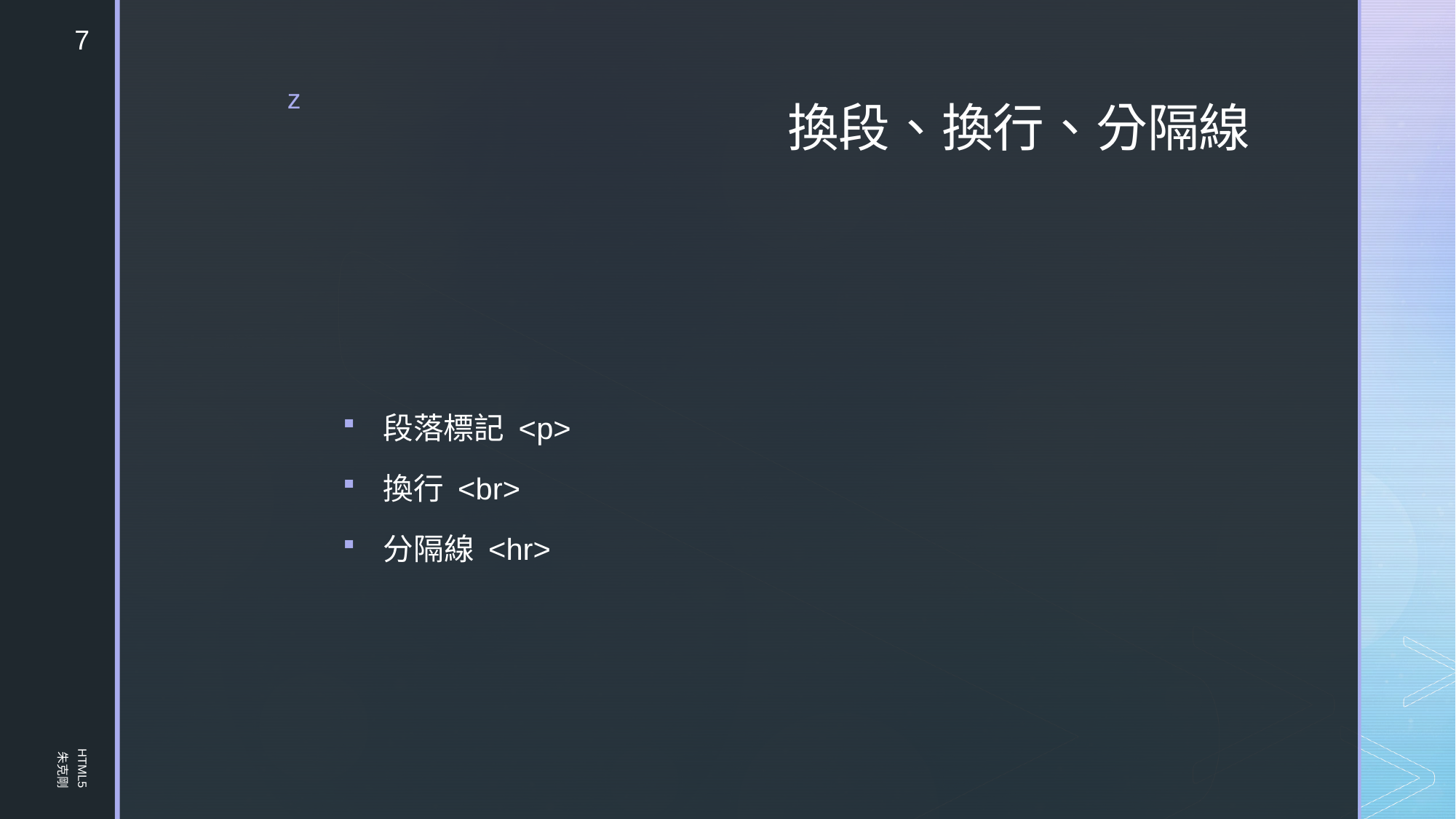

7
# 換段、換行、分隔線
段落標記 <p>
換行 <br>
分隔線 <hr>
HTML5
朱克剛